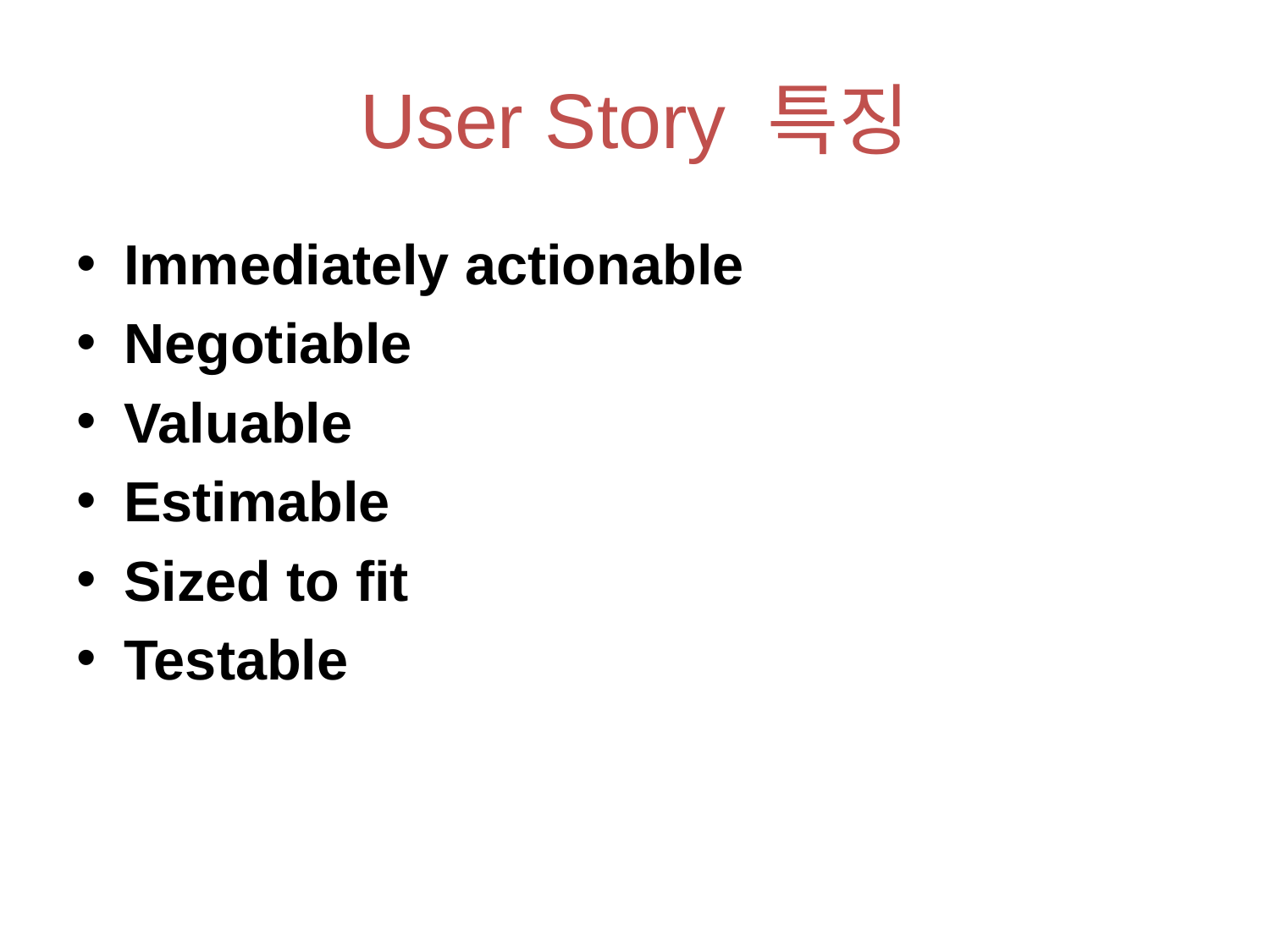

# User Story 특징
Immediately actionable
Negotiable
Valuable
Estimable
Sized to fit
Testable